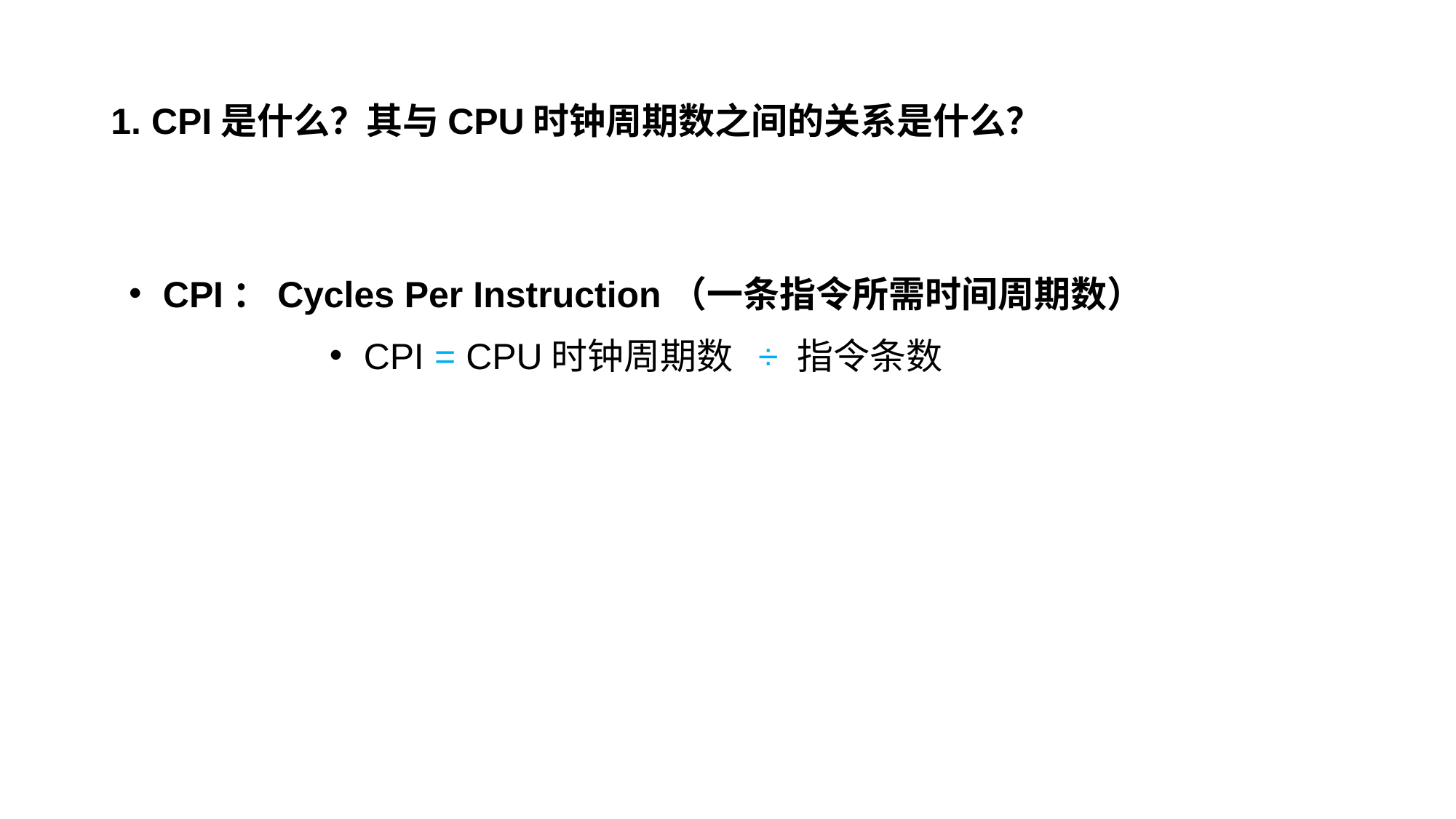

# 1. CPI是什么？其与CPU时钟周期数之间的关系是什么？
CPI：Cycles Per Instruction（一条指令所需时间周期数）
CPI = CPU时钟周期数  ÷ 指令条数